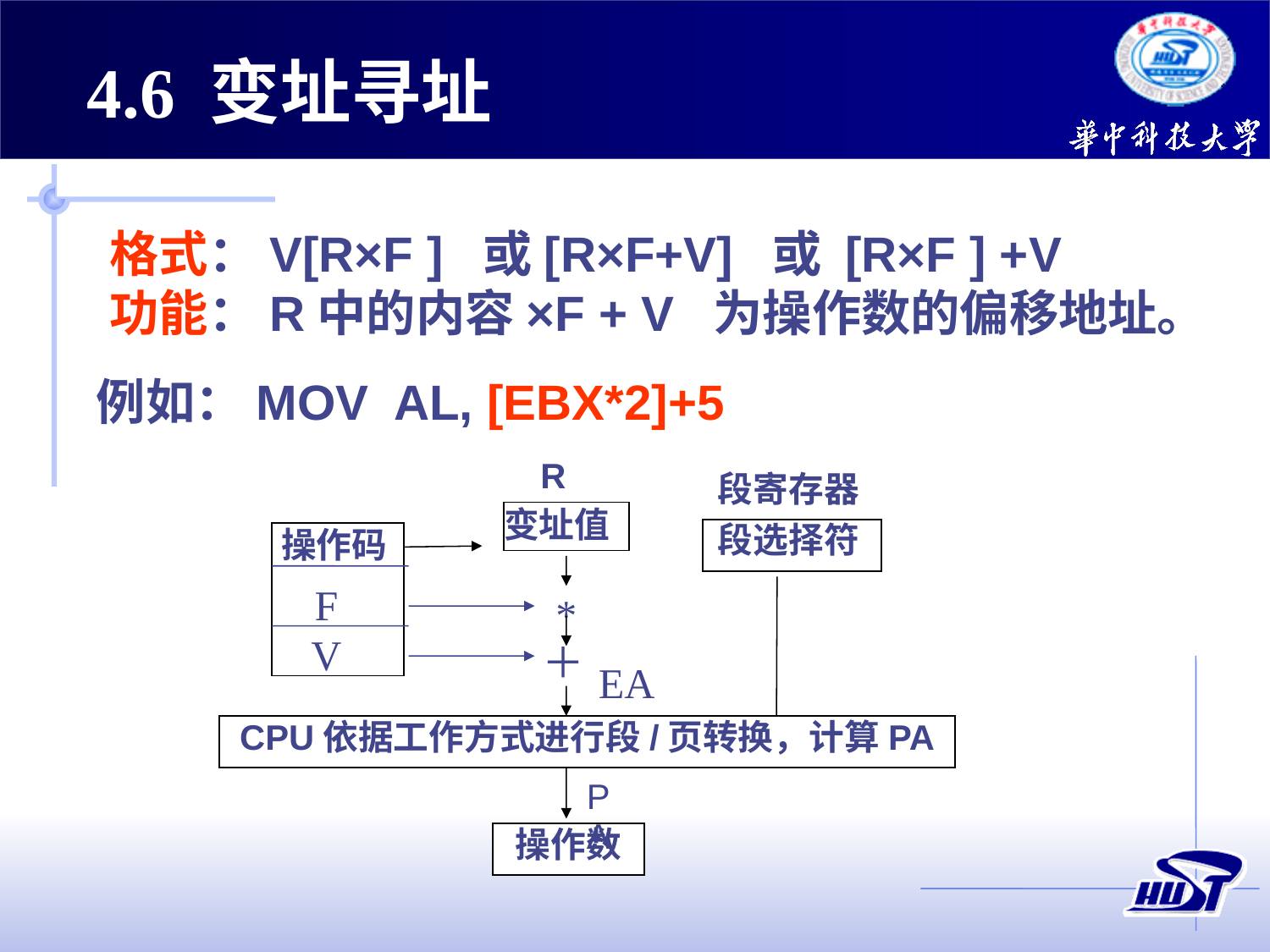

4.6 变址寻址
格式：V[R×F ]  或[R×F+V]  或 [R×F ] +V
功能：R中的内容×F + V  为操作数的偏移地址。
例如：MOV  AL, [EBX*2]+5
R
段寄存器
变址值
段选择符
操作码

F
*

V
＋

EA

CPU依据工作方式进行段/页转换，计算PA

PA
操作数